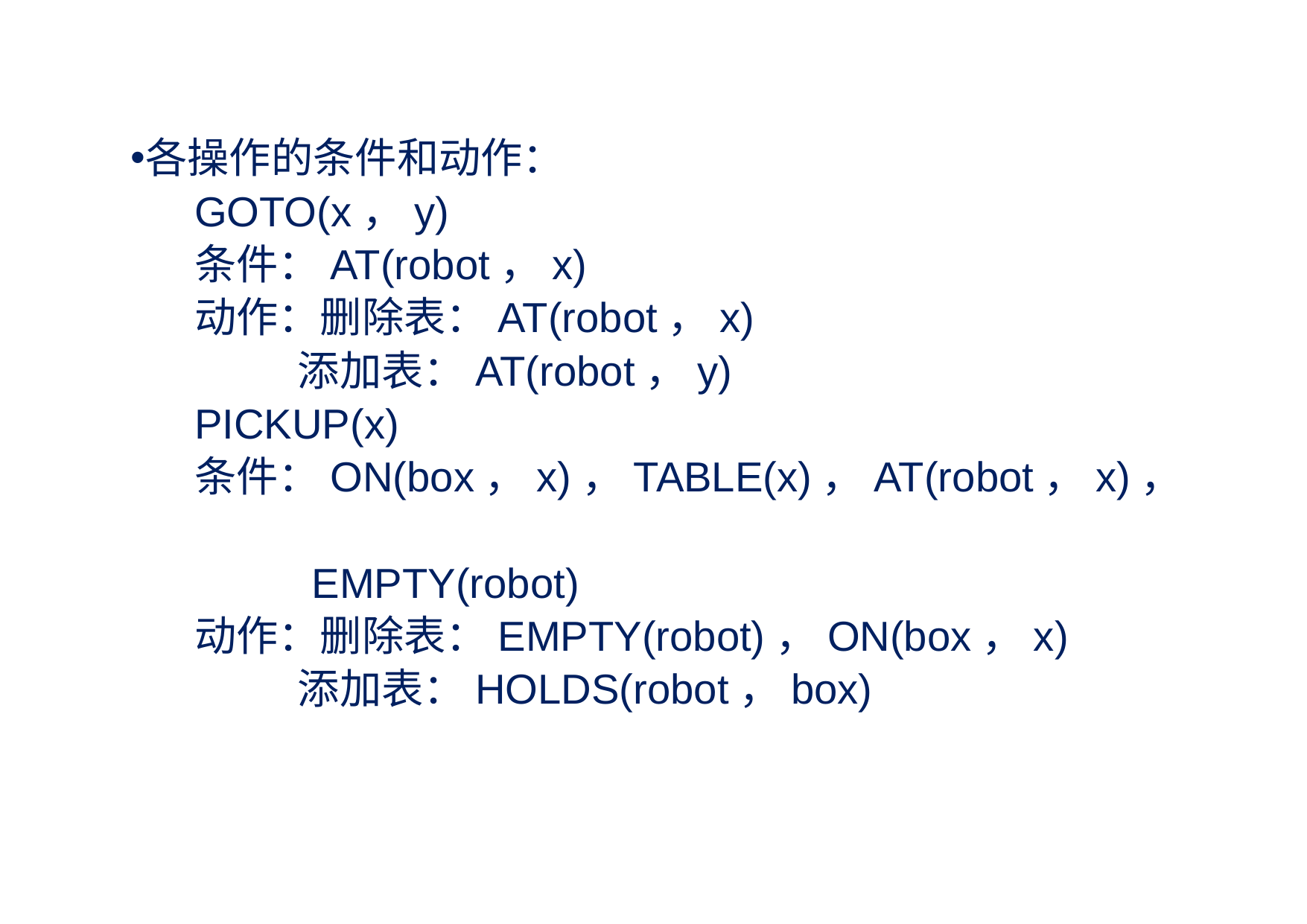

各操作的条件和动作：
GOTO(x，y)
条件：AT(robot，x)
动作：删除表：AT(robot，x)
          添加表：AT(robot，y)
PICKUP(x)
条件：ON(box，x)，TABLE(x)，AT(robot，x)，
          EMPTY(robot)
动作：删除表：EMPTY(robot)，ON(box，x)
          添加表：HOLDS(robot，box)
41